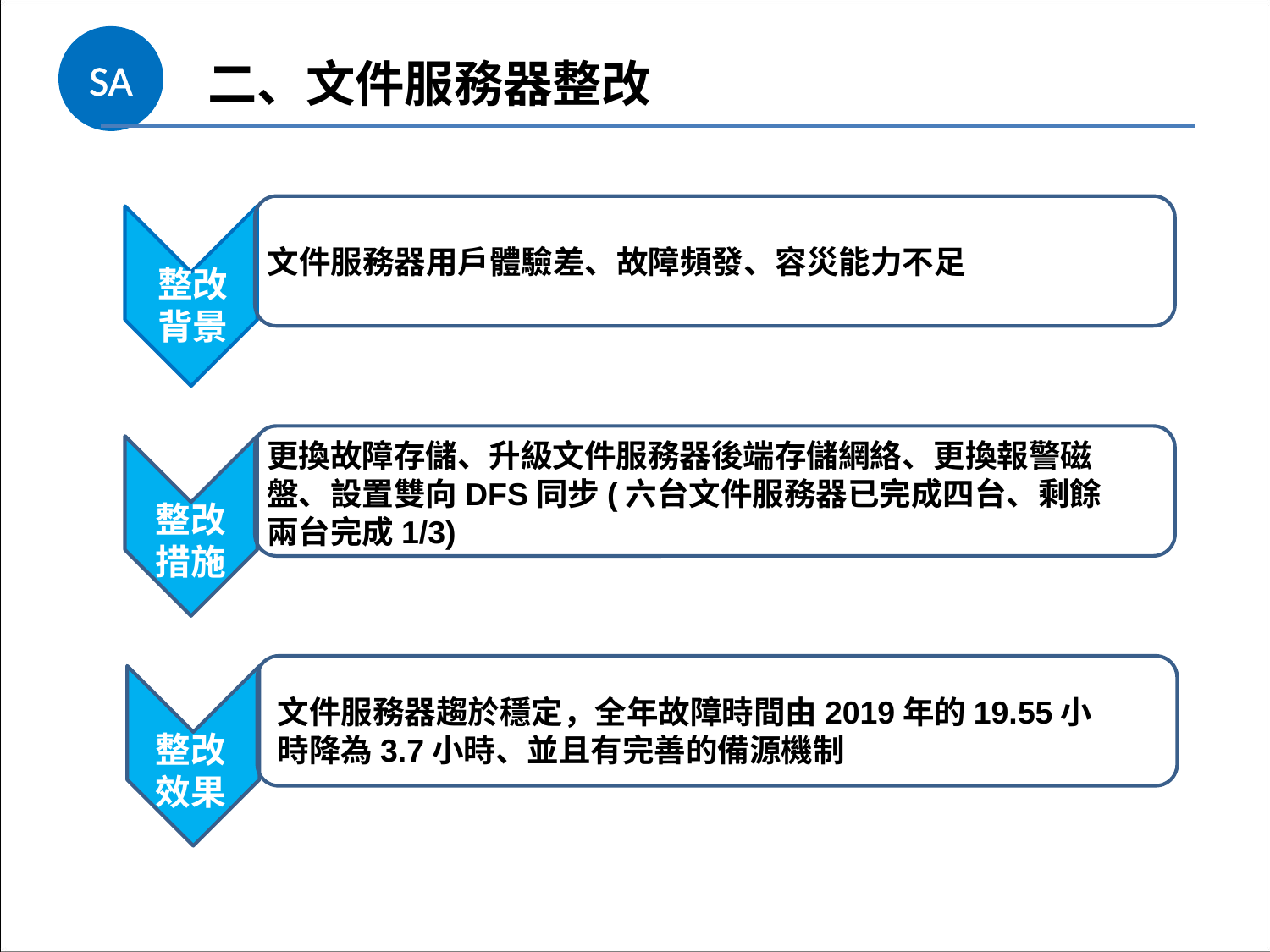

SA
二、文件服務器整改

文件服務器用戶體驗差、故障頻發、容災能力不足
整改背景
點擊添加文本
點擊添加文本

更換故障存儲、升級文件服務器後端存儲網絡、更換報警磁盤、設置雙向DFS同步(六台文件服務器已完成四台、剩餘兩台完成1/3)

整改措施
點擊添加文本

文件服務器趨於穩定，全年故障時間由2019年的19.55小時降為3.7小時、並且有完善的備源機制

整改效果
點擊添加文本